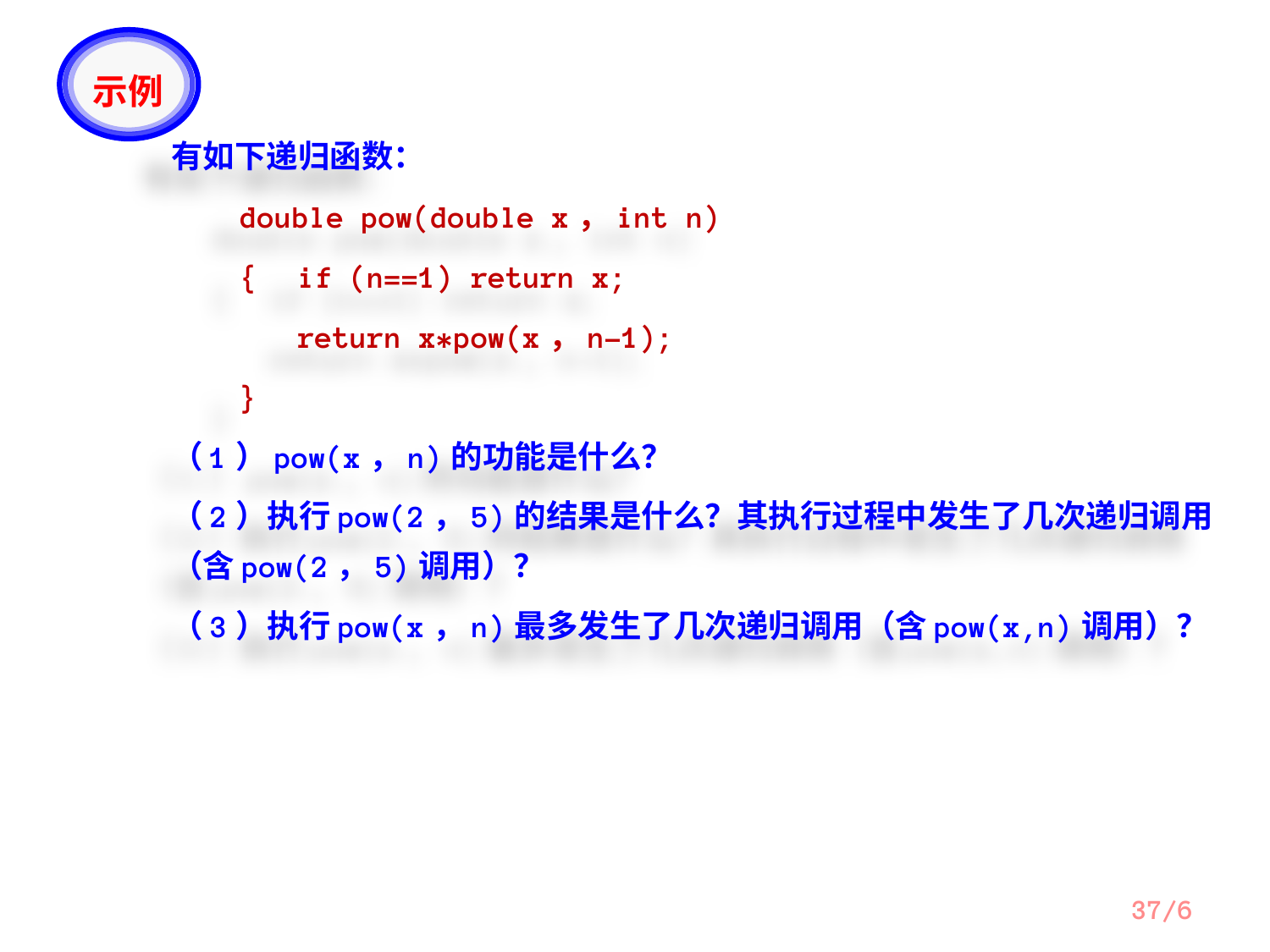

示例
有如下递归函数：
    double pow(double x，int n)
    {	if (n==1) return x;
	return x*pow(x，n-1);
    }
（1）pow(x，n)的功能是什么？
（2）执行pow(2，5)的结果是什么？其执行过程中发生了几次递归调用（含pow(2，5)调用）？
（3）执行pow(x，n)最多发生了几次递归调用（含p​ow(x,n)调用）？
37/6